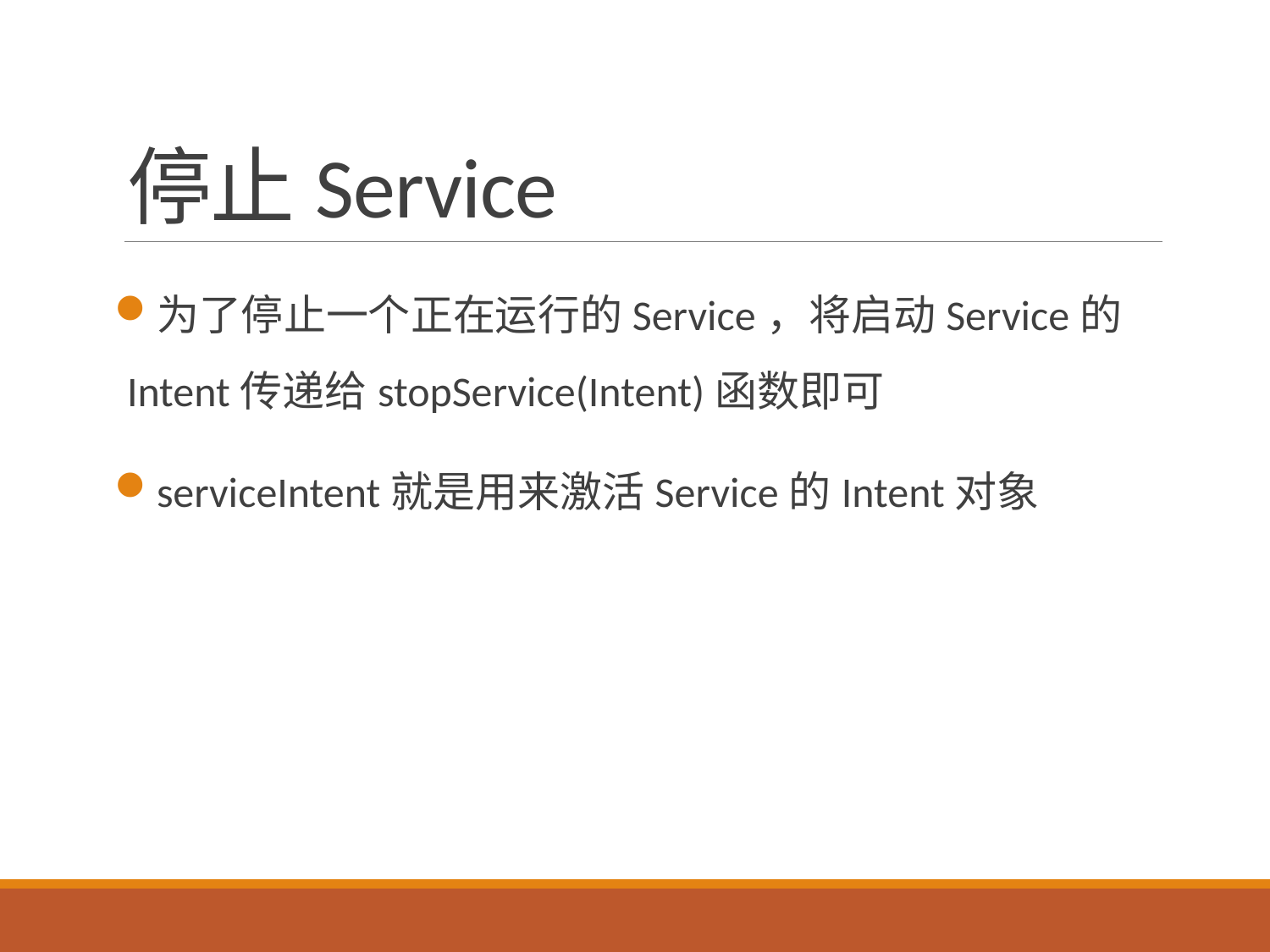

# 停止Service
为了停止一个正在运行的Service，将启动Service的Intent传递给stopService(Intent)函数即可
serviceIntent就是用来激活Service的Intent对象